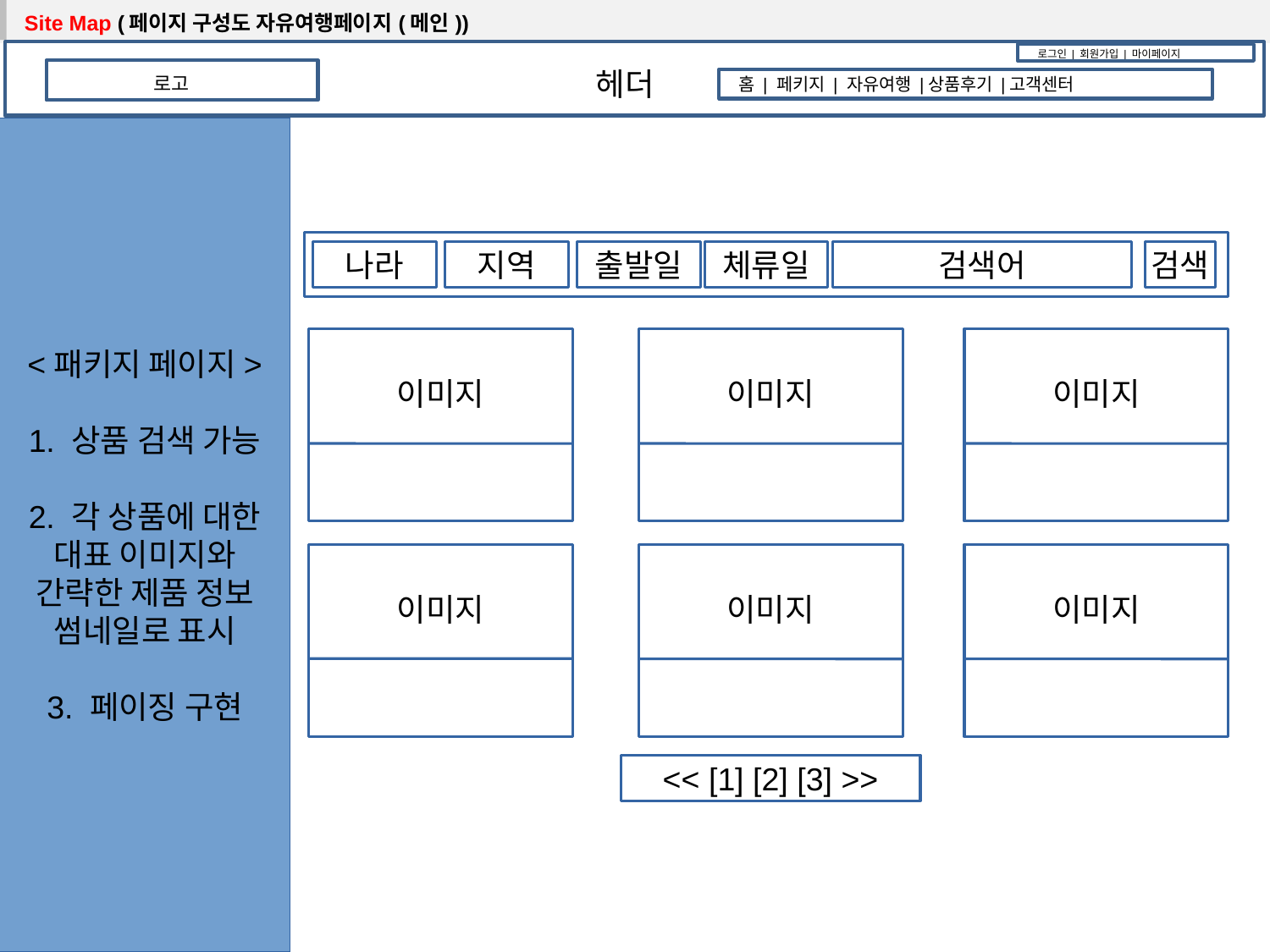

| Site Map (페이지 구성도 자유여행페이지(메인)) |
| --- |

로그인 | 회원가입 | 마이페이지

헤더

로고
홈 | 페키지 | 자유여행 |상품후기 |고객센터

<패키지 페이지>

1. 상품 검색 가능

2. 각 상품에 대한
대표 이미지와
간략한 제품 정보
썸네일로 표시

3. 페이징 구현

나라
지역
출발일
체류일
검색어
검색

이미지

이미지

이미지

이미지

이미지

이미지

<< [1] [2] [3] >>